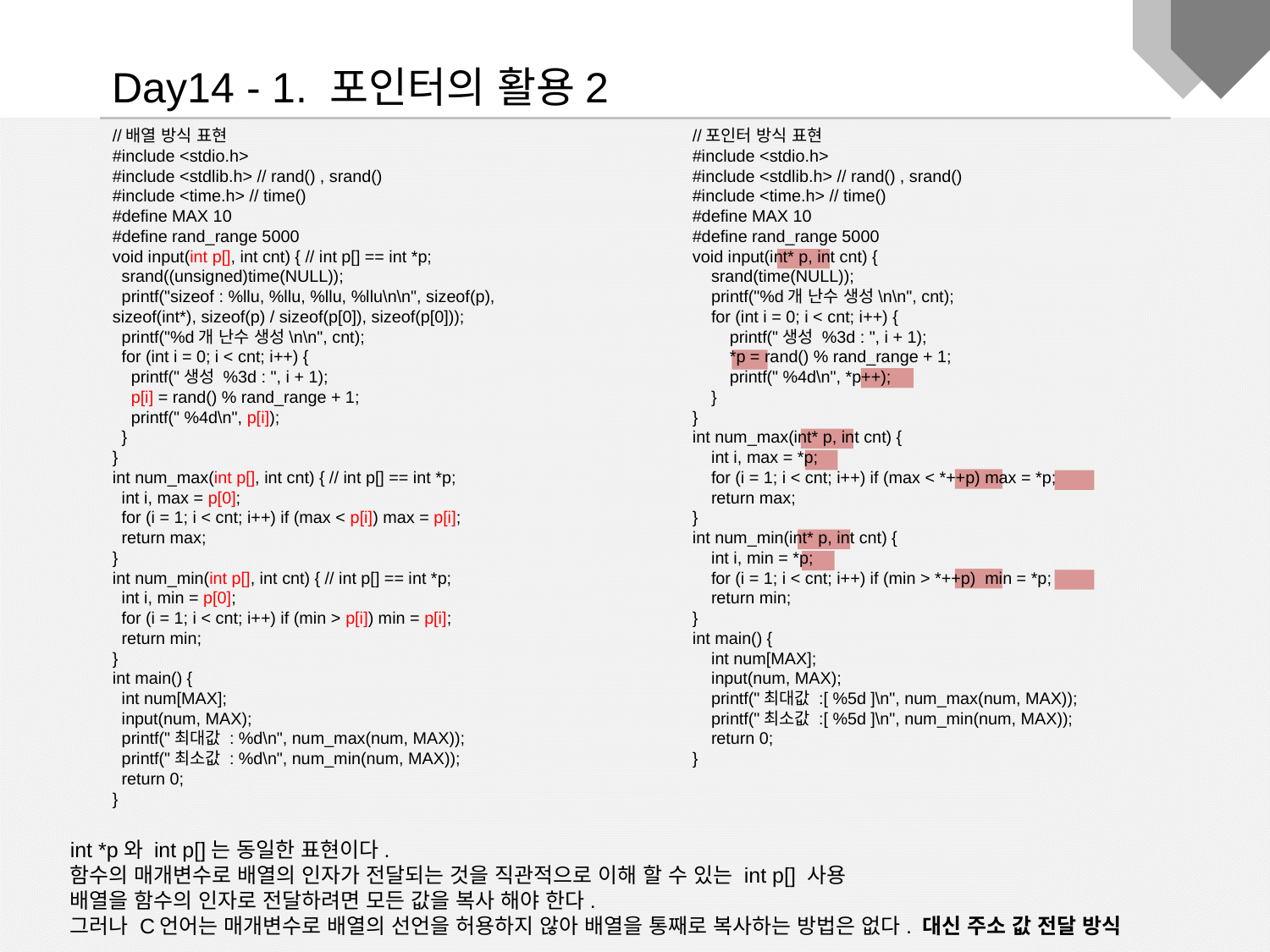

Day14 - 1. 포인터의 활용2
//배열 방식 표현
#include <stdio.h>
#include <stdlib.h> // rand() , srand()
#include <time.h> // time()
#define MAX 10
#define rand_range 5000
void input(int p[], int cnt) { // int p[] == int *p;
  srand((unsigned)time(NULL));
  printf("sizeof : %llu, %llu, %llu, %llu\n\n", sizeof(p), sizeof(int*), sizeof(p) / sizeof(p[0]), sizeof(p[0]));
  printf("%d개 난수 생성\n\n", cnt);
  for (int i = 0; i < cnt; i++) {
    printf("생성 %3d : ", i + 1);
    p[i] = rand() % rand_range + 1;
    printf(" %4d\n", p[i]);
  }
}
int num_max(int p[], int cnt) { // int p[] == int *p;
  int i, max = p[0];
  for (i = 1; i < cnt; i++) if (max < p[i]) max = p[i];
  return max;
}
int num_min(int p[], int cnt) { // int p[] == int *p;
  int i, min = p[0];
  for (i = 1; i < cnt; i++) if (min > p[i]) min = p[i];
  return min;
}
int main() {
  int num[MAX];
  input(num, MAX);
  printf("최대값 : %d\n", num_max(num, MAX));
  printf("최소값 : %d\n", num_min(num, MAX));
  return 0;
}
//포인터 방식 표현
#include <stdio.h>
#include <stdlib.h> // rand() , srand()
#include <time.h> // time()
#define MAX 10
#define rand_range 5000
void input(int* p, int cnt) {
    srand(time(NULL));
    printf("%d개 난수 생성\n\n", cnt);
    for (int i = 0; i < cnt; i++) {
        printf("생성 %3d : ", i + 1);
        *p = rand() % rand_range + 1;
        printf(" %4d\n", *p++);
    }
}
int num_max(int* p, int cnt) {
    int i, max = *p;
    for (i = 1; i < cnt; i++) if (max < *++p) max = *p;
    return max;
}
int num_min(int* p, int cnt) {
    int i, min = *p;
    for (i = 1; i < cnt; i++) if (min > *++p)  min = *p;
    return min;
}
int main() {
    int num[MAX];
    input(num, MAX);
    printf("최대값 :[ %5d ]\n", num_max(num, MAX));
    printf("최소값 :[ %5d ]\n", num_min(num, MAX));
    return 0;
}

int *p와 int p[]는 동일한 표현이다.
함수의 매개변수로 배열의 인자가 전달되는 것을 직관적으로 이해 할 수 있는 int p[] 사용
배열을 함수의 인자로 전달하려면 모든 값을 복사 해야 한다.
그러나 C언어는 매개변수로 배열의 선언을 허용하지 않아 배열을 통째로 복사하는 방법은 없다. 대신 주소 값 전달 방식